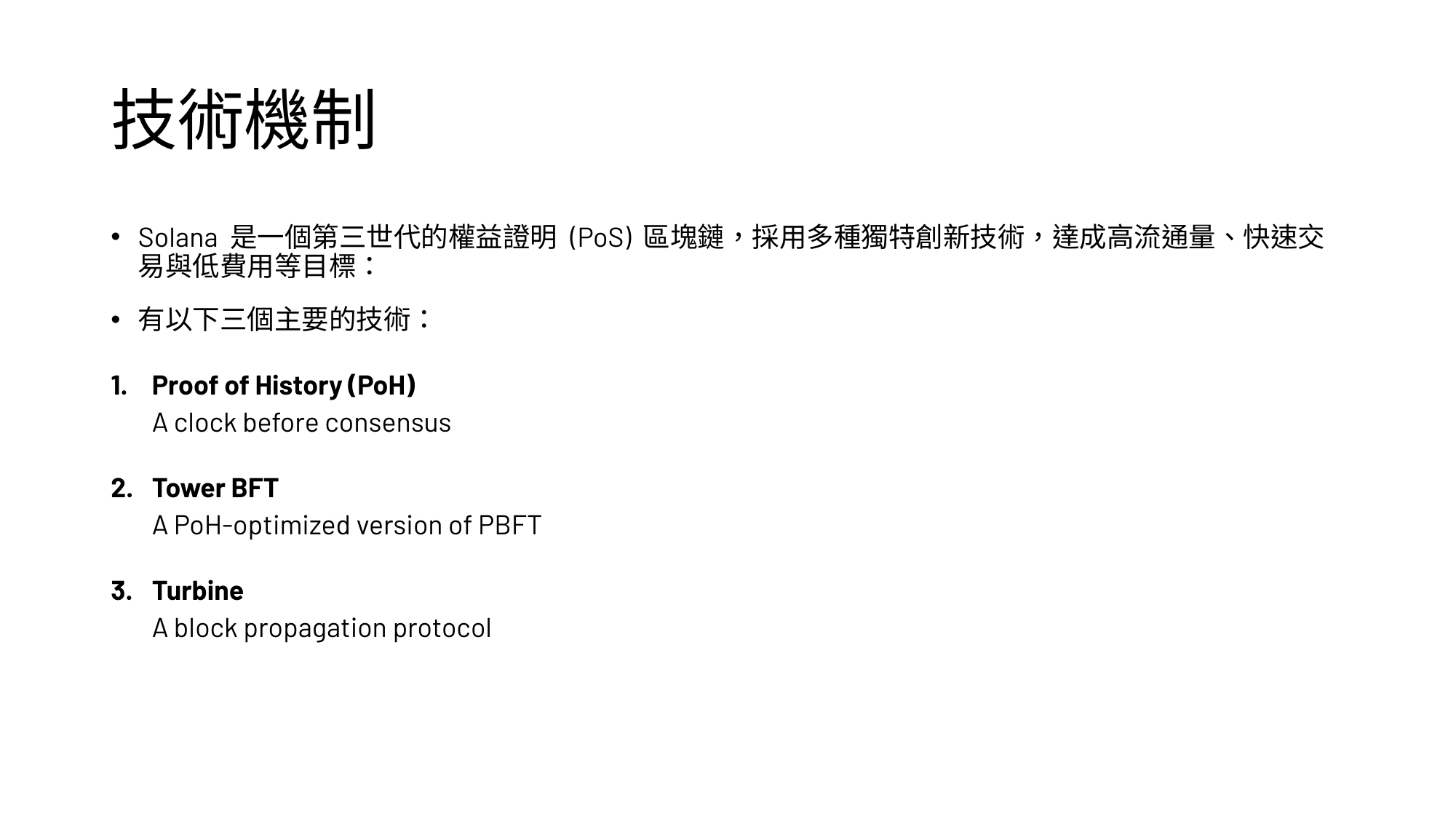

# 技術機制
Solana 是一個第三世代的權益證明 (PoS) 區塊鏈，採用多種獨特創新技術，達成高流通量、快速交易與低費用等目標：
有以下三個主要的技術：
Proof of History (PoH)
A clock before consensus
Tower BFT
A PoH-optimized version of PBFT
Turbine
A block propagation protocol